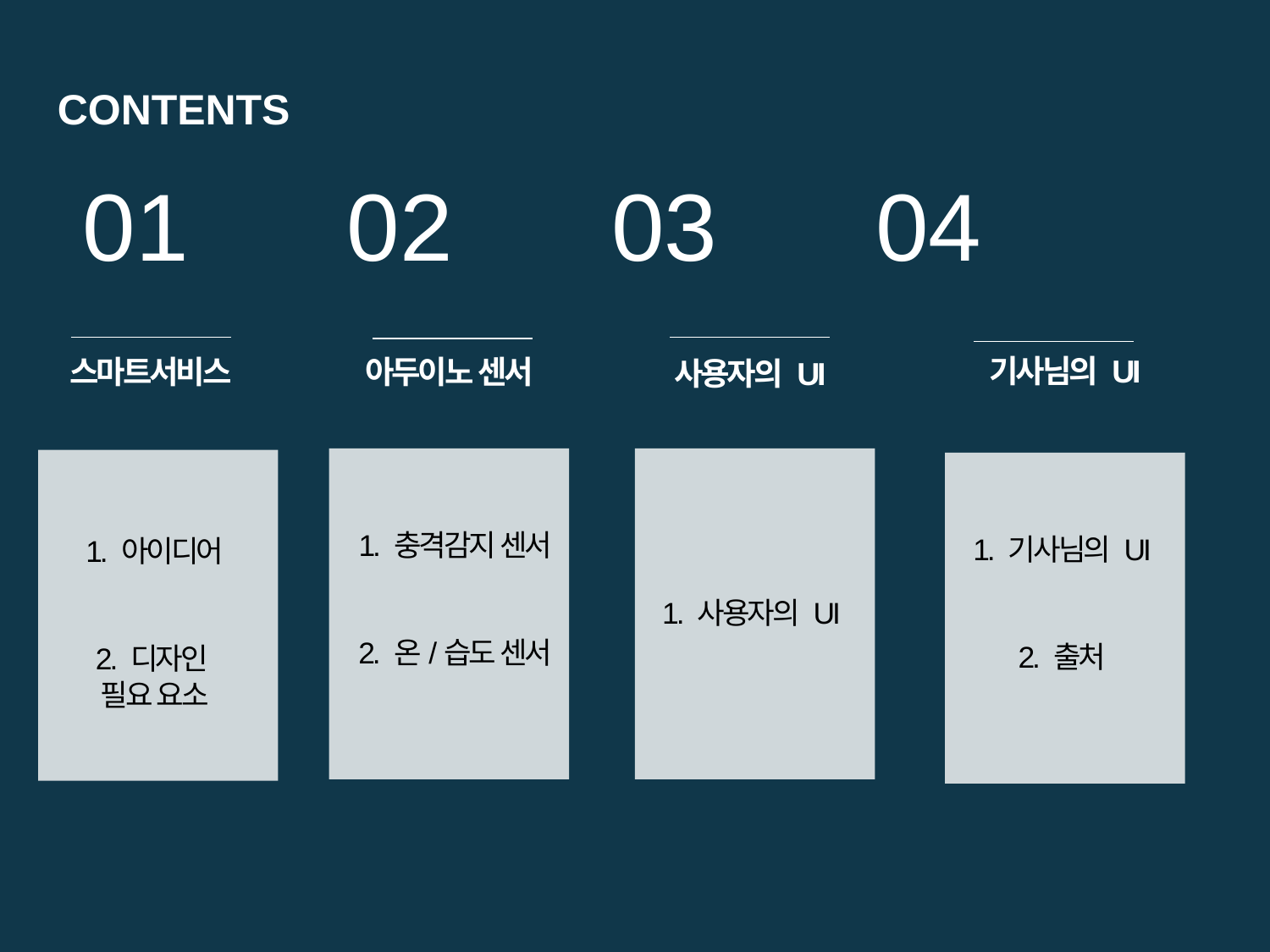

CONTENTS
  01      02      03      04
기사님의 UI
스마트서비스

아두이노 센서
사용자의 UI

1. 충격감지 센서

2. 온/습도 센서

1. 아이디어

2. 디자인
필요 요소

1. 기사님의 UI

2. 출처

1. 사용자의 UI